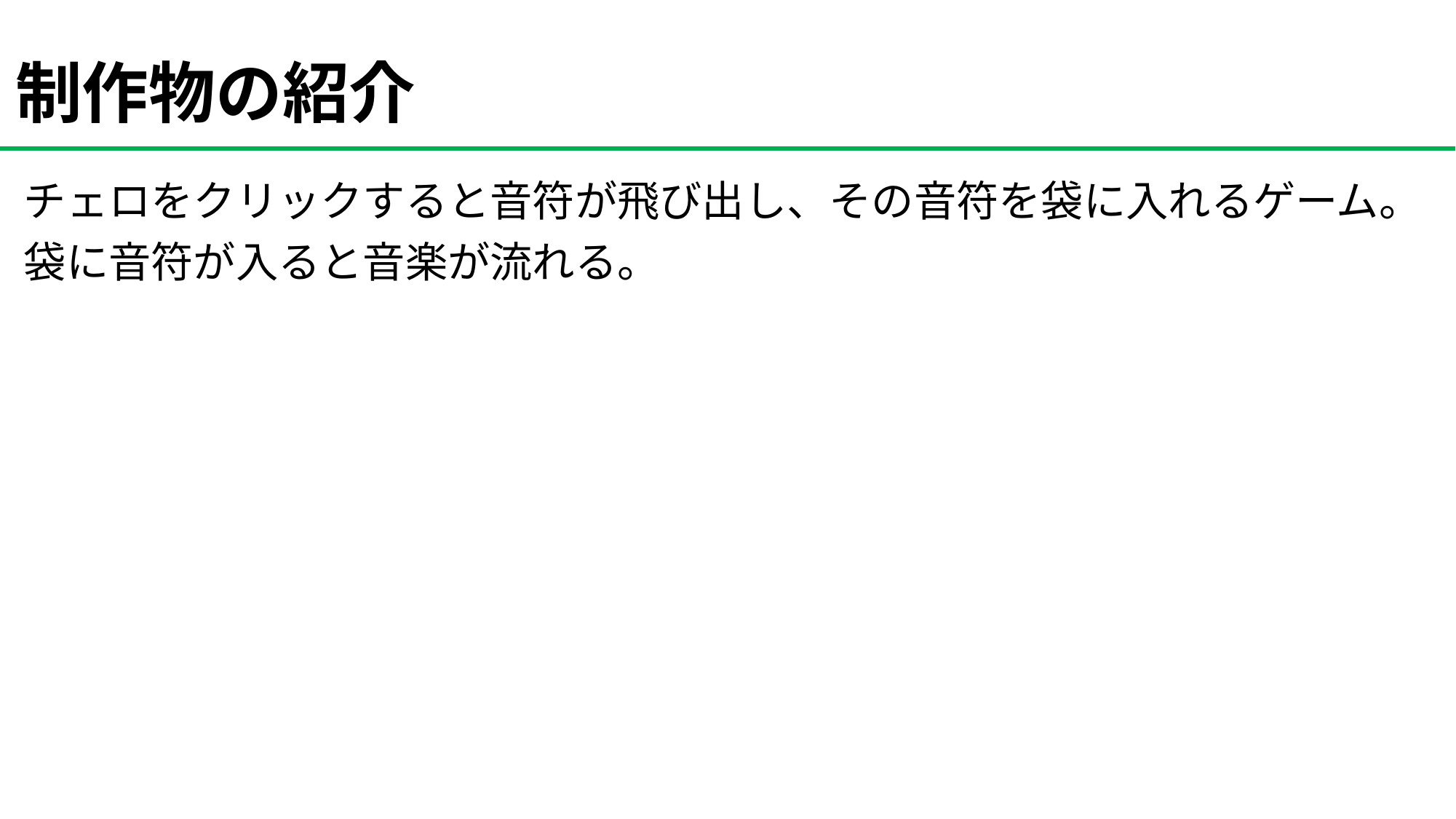

# 制作物の紹介
チェロをクリックすると音符が飛び出し、その音符を袋に入れるゲーム。
袋に音符が入ると音楽が流れる。